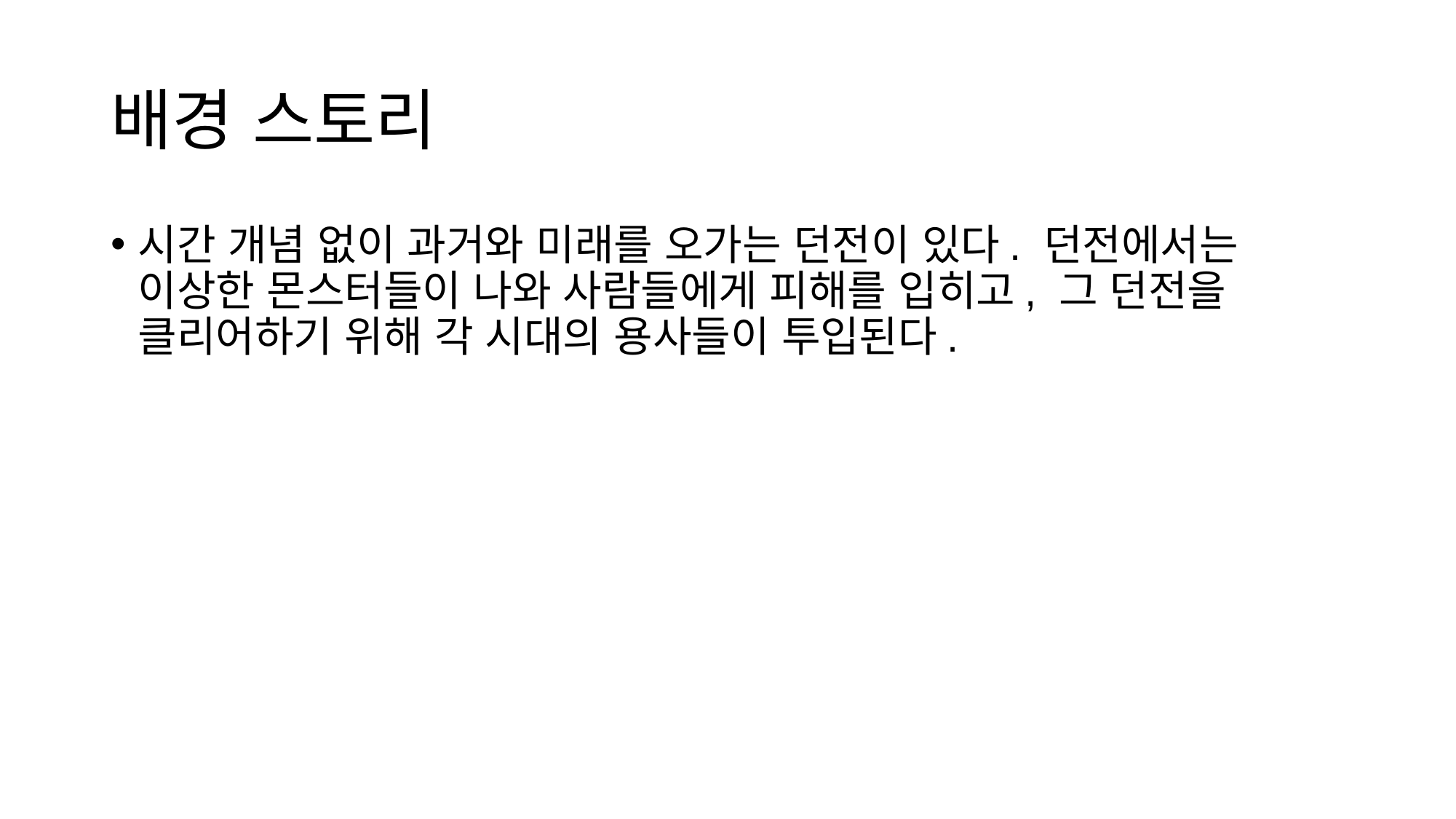

# 배경 스토리
시간 개념 없이 과거와 미래를 오가는 던전이 있다. 던전에서는 이상한 몬스터들이 나와 사람들에게 피해를 입히고, 그 던전을 클리어하기 위해 각 시대의 용사들이 투입된다.